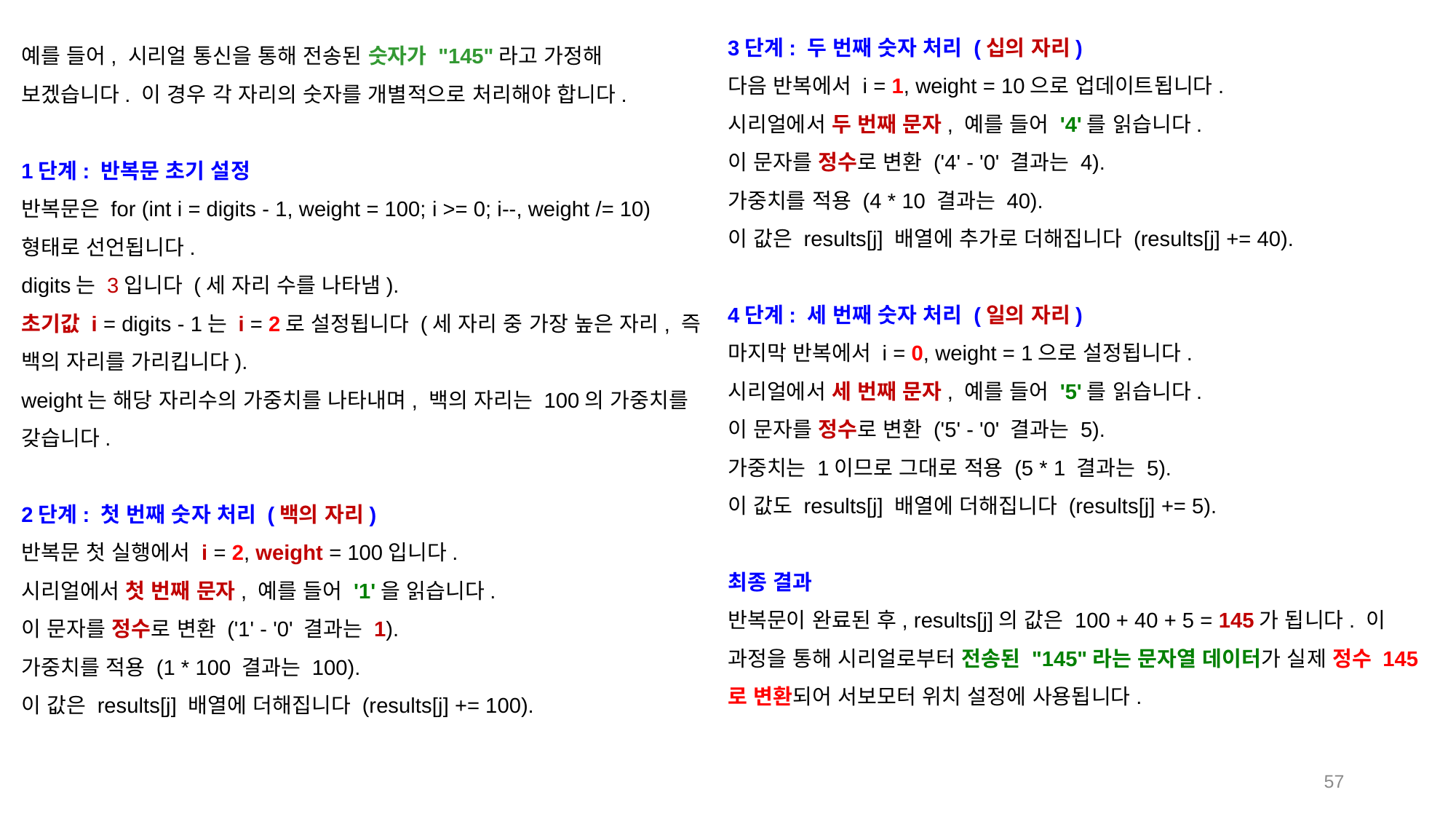

3단계: 두 번째 숫자 처리 (십의 자리)
다음 반복에서 i = 1, weight = 10으로 업데이트됩니다.
시리얼에서 두 번째 문자, 예를 들어 '4'를 읽습니다.
이 문자를 정수로 변환 ('4' - '0' 결과는 4).
가중치를 적용 (4 * 10 결과는 40).
이 값은 results[j] 배열에 추가로 더해집니다 (results[j] += 40).

4단계: 세 번째 숫자 처리 (일의 자리)
마지막 반복에서 i = 0, weight = 1으로 설정됩니다.
시리얼에서 세 번째 문자, 예를 들어 '5'를 읽습니다.
이 문자를 정수로 변환 ('5' - '0' 결과는 5).
가중치는 1이므로 그대로 적용 (5 * 1 결과는 5).
이 값도 results[j] 배열에 더해집니다 (results[j] += 5).

최종 결과
반복문이 완료된 후, results[j]의 값은 100 + 40 + 5 = 145가 됩니다. 이 과정을 통해 시리얼로부터 전송된 "145"라는 문자열 데이터가 실제 정수 145로 변환되어 서보모터 위치 설정에 사용됩니다.

예를 들어, 시리얼 통신을 통해 전송된 숫자가 "145"라고 가정해 보겠습니다. 이 경우 각 자리의 숫자를 개별적으로 처리해야 합니다.

1단계: 반복문 초기 설정
반복문은 for (int i = digits - 1, weight = 100; i >= 0; i--, weight /= 10) 형태로 선언됩니다.
digits는 3입니다 (세 자리 수를 나타냄).
초기값 i = digits - 1는 i = 2로 설정됩니다 (세 자리 중 가장 높은 자리, 즉 백의 자리를 가리킵니다).
weight는 해당 자리수의 가중치를 나타내며, 백의 자리는 100의 가중치를 갖습니다.

2단계: 첫 번째 숫자 처리 (백의 자리)
반복문 첫 실행에서 i = 2, weight = 100입니다.
시리얼에서 첫 번째 문자, 예를 들어 '1'을 읽습니다.
이 문자를 정수로 변환 ('1' - '0' 결과는 1).
가중치를 적용 (1 * 100 결과는 100).
이 값은 results[j] 배열에 더해집니다 (results[j] += 100).

57